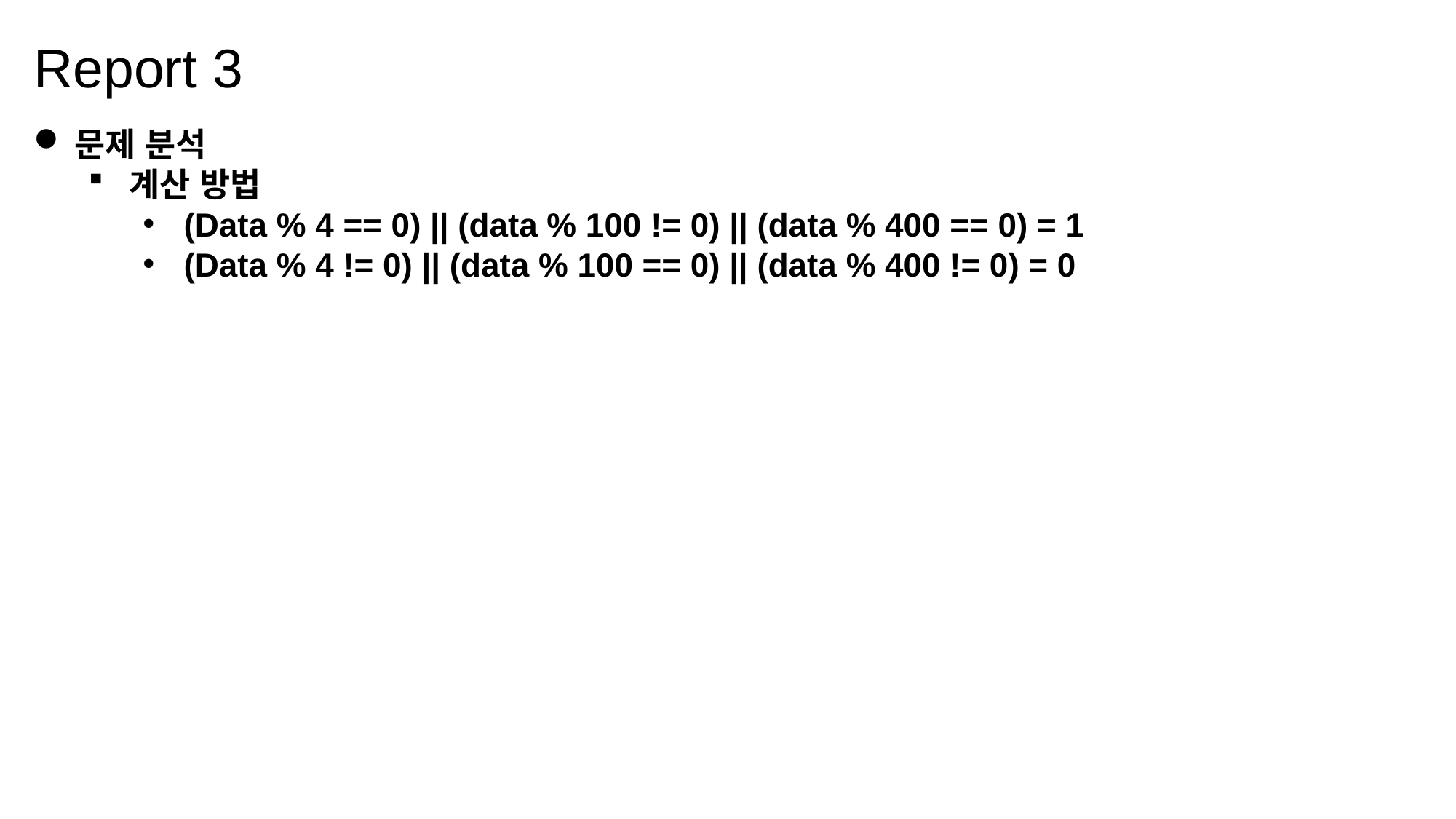

Report 3
문제 분석
계산 방법
(Data % 4 == 0) || (data % 100 != 0) || (data % 400 == 0) = 1
(Data % 4 != 0) || (data % 100 == 0) || (data % 400 != 0) = 0